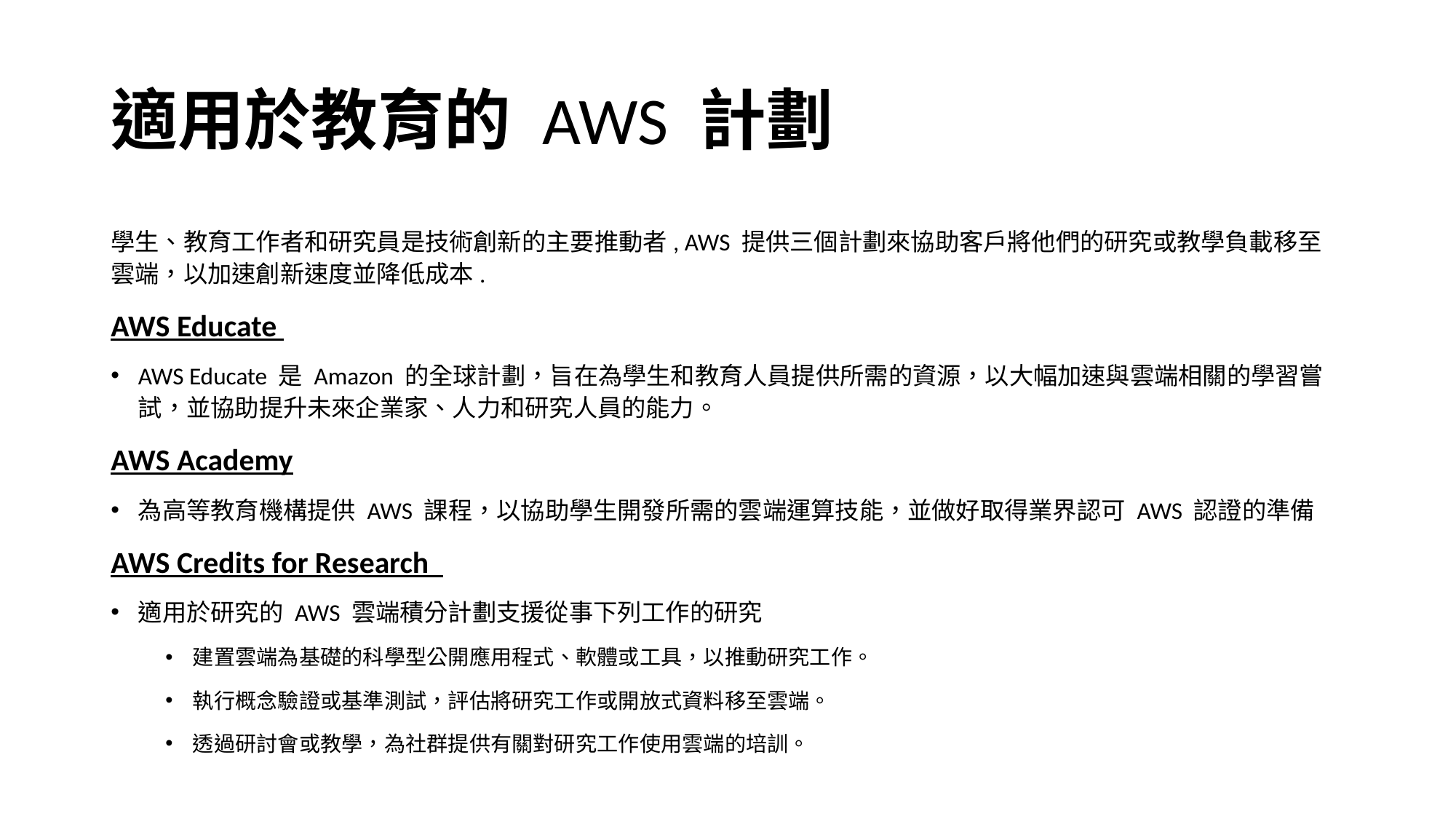

# 適用於教育的 AWS 計劃
學生、教育工作者和研究員是技術創新的主要推動者, AWS 提供三個計劃來協助客戶將他們的研究或教學負載移至雲端，以加速創新速度並降低成本.
AWS Educate
AWS Educate 是 Amazon 的全球計劃，旨在為學生和教育人員提供所需的資源，以大幅加速與雲端相關的學習嘗試，並協助提升未來企業家、人力和研究人員的能力。
AWS Academy
為高等教育機構提供 AWS 課程，以協助學生開發所需的雲端運算技能，並做好取得業界認可 AWS 認證的準備
AWS Credits for Research
適用於研究的 AWS 雲端積分計劃支援從事下列工作的研究
建置雲端為基礎的科學型公開應用程式、軟體或工具，以推動研究工作。
執行概念驗證或基準測試，評估將研究工作或開放式資料移至雲端。
透過研討會或教學，為社群提供有關對研究工作使用雲端的培訓。